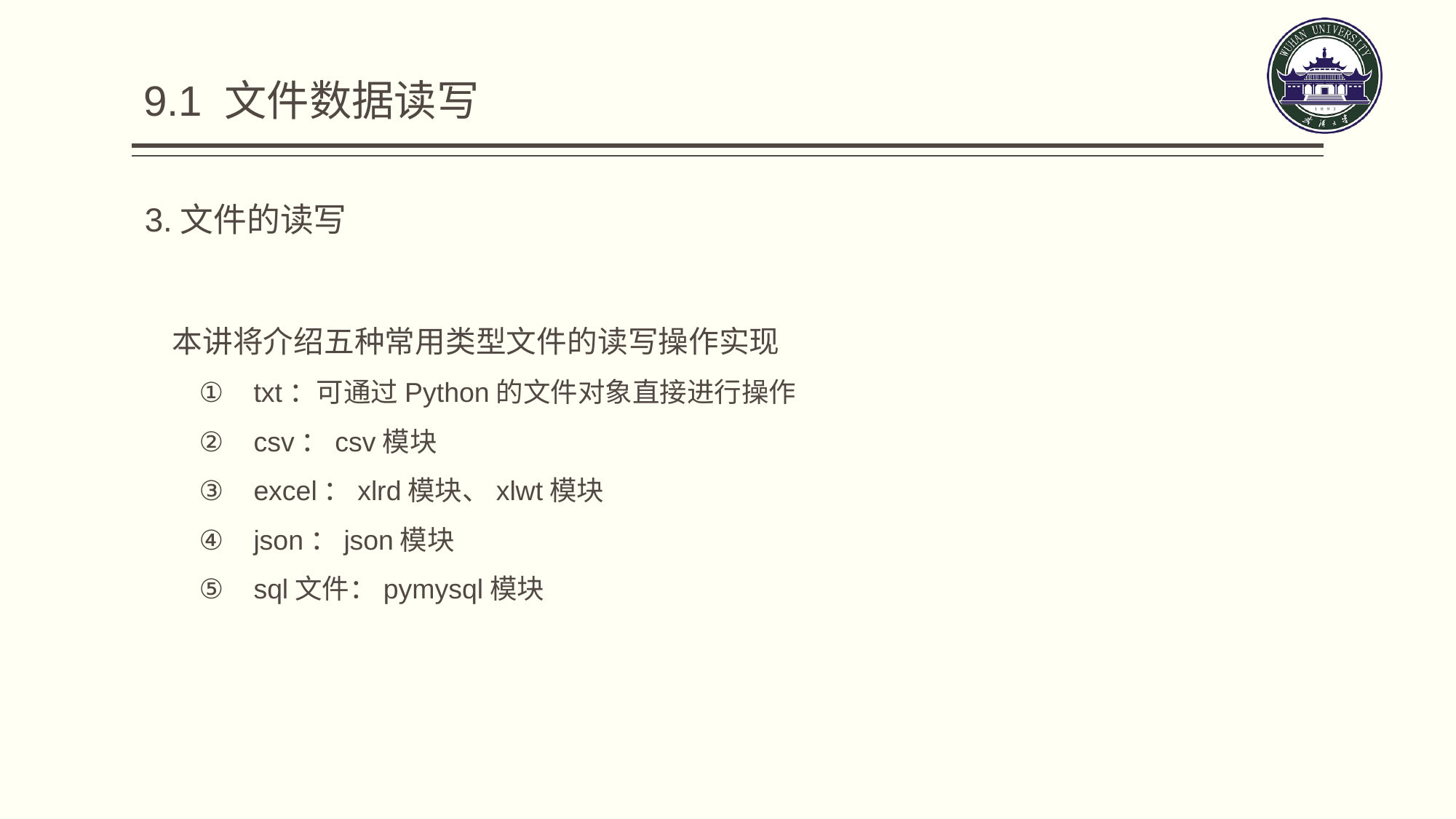

9.1 文件数据读写
3.文件的读写
    本讲将介绍五种常用类型文件的读写操作实现
txt：可通过Python的文件对象直接进行操作
csv：csv模块
excel：xlrd模块、xlwt模块
json：json模块
sql文件：pymysql模块